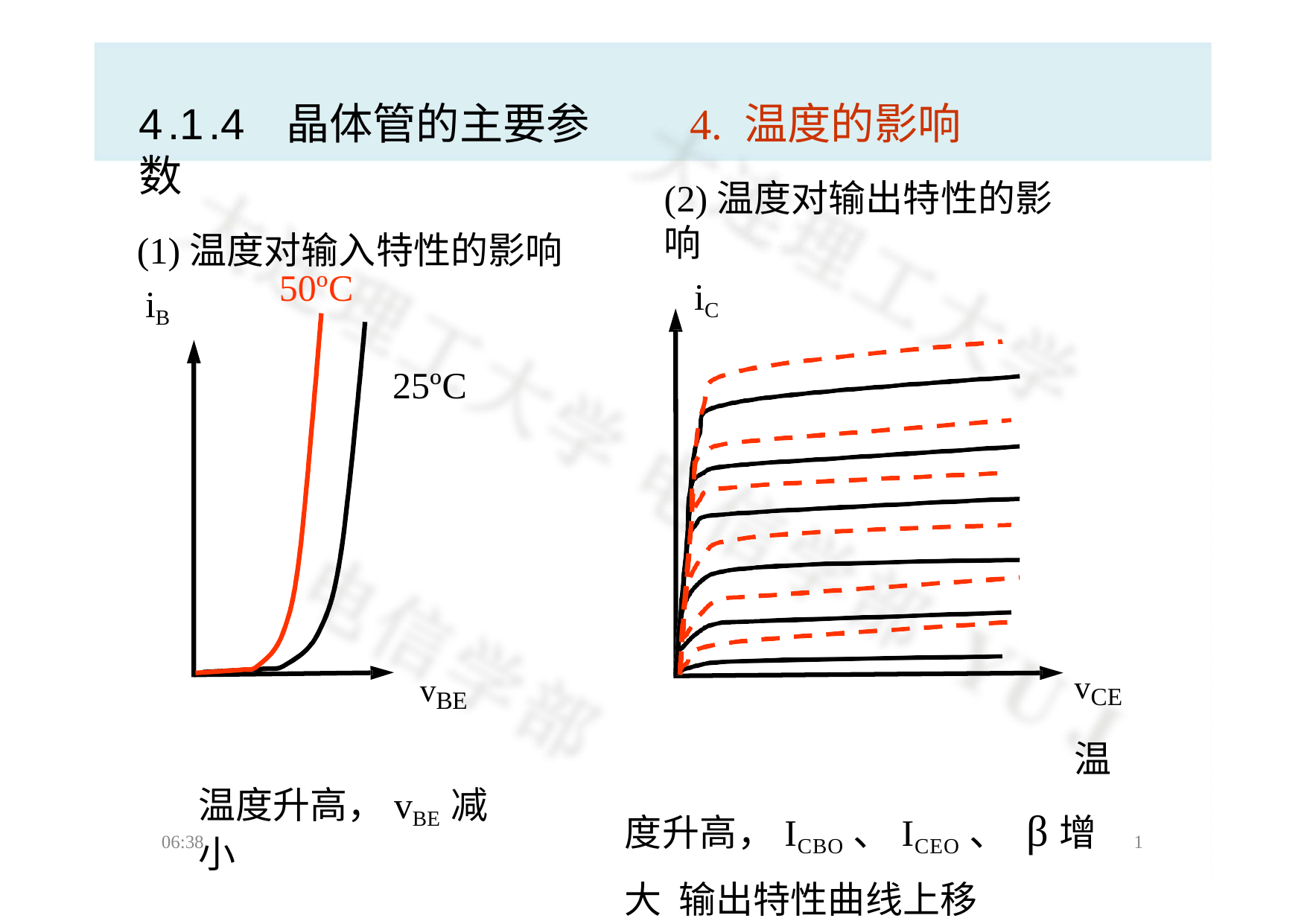

# 4. 温度的影响
4.1.4	晶体管的主要参数
(1)温度对输入特性的影响
(2)温度对输出特性的影响
50ºC
iC
iB

25ºC
vCE
温度升高，ICBO、ICEO、 β增大  输出特性曲线上移
vBE

温度升高，vBE减小

06:38
1